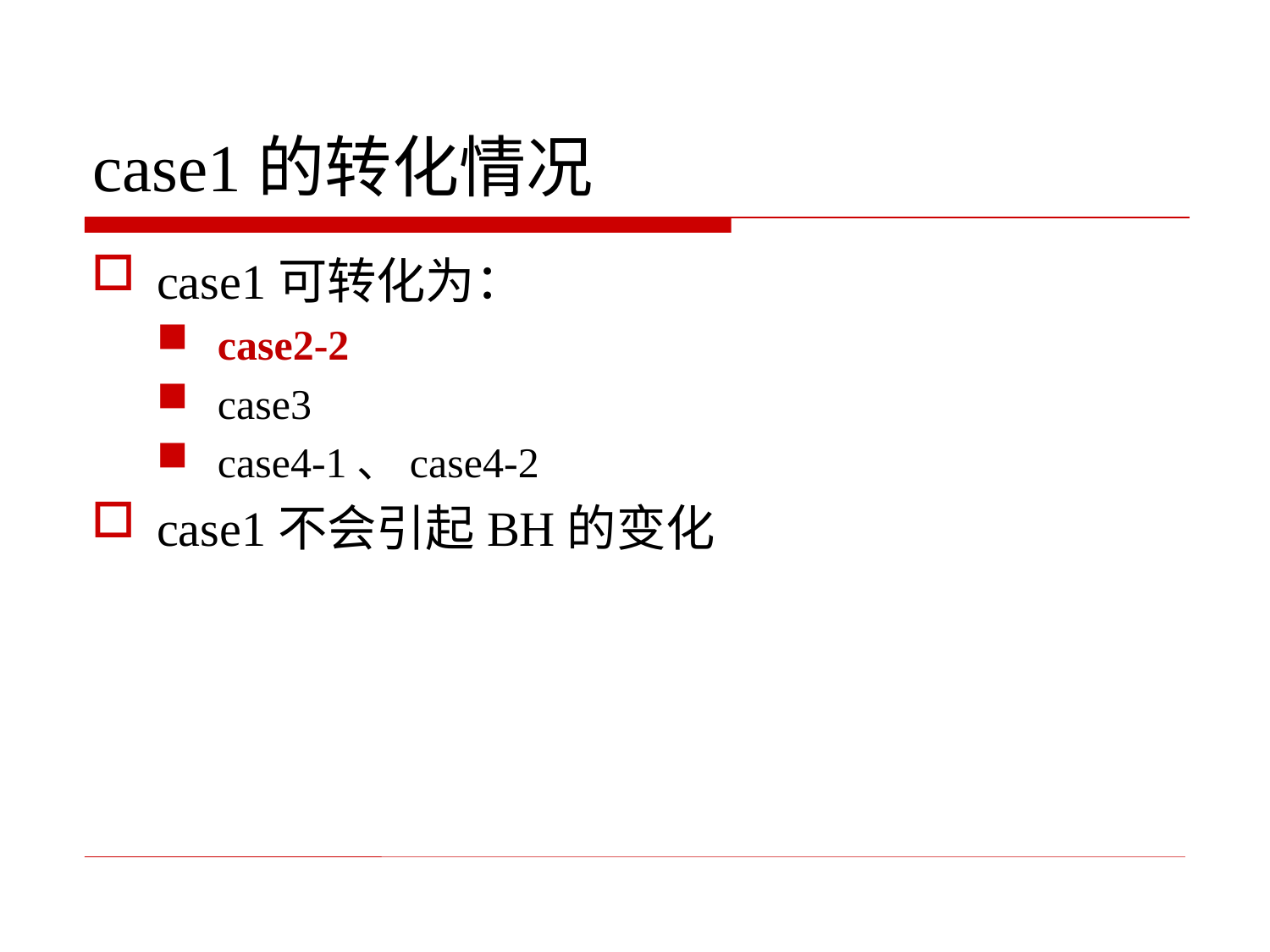

# case1的转化情况
case1可转化为：
case2-2
case3
case4-1、case4-2
case1不会引起BH的变化